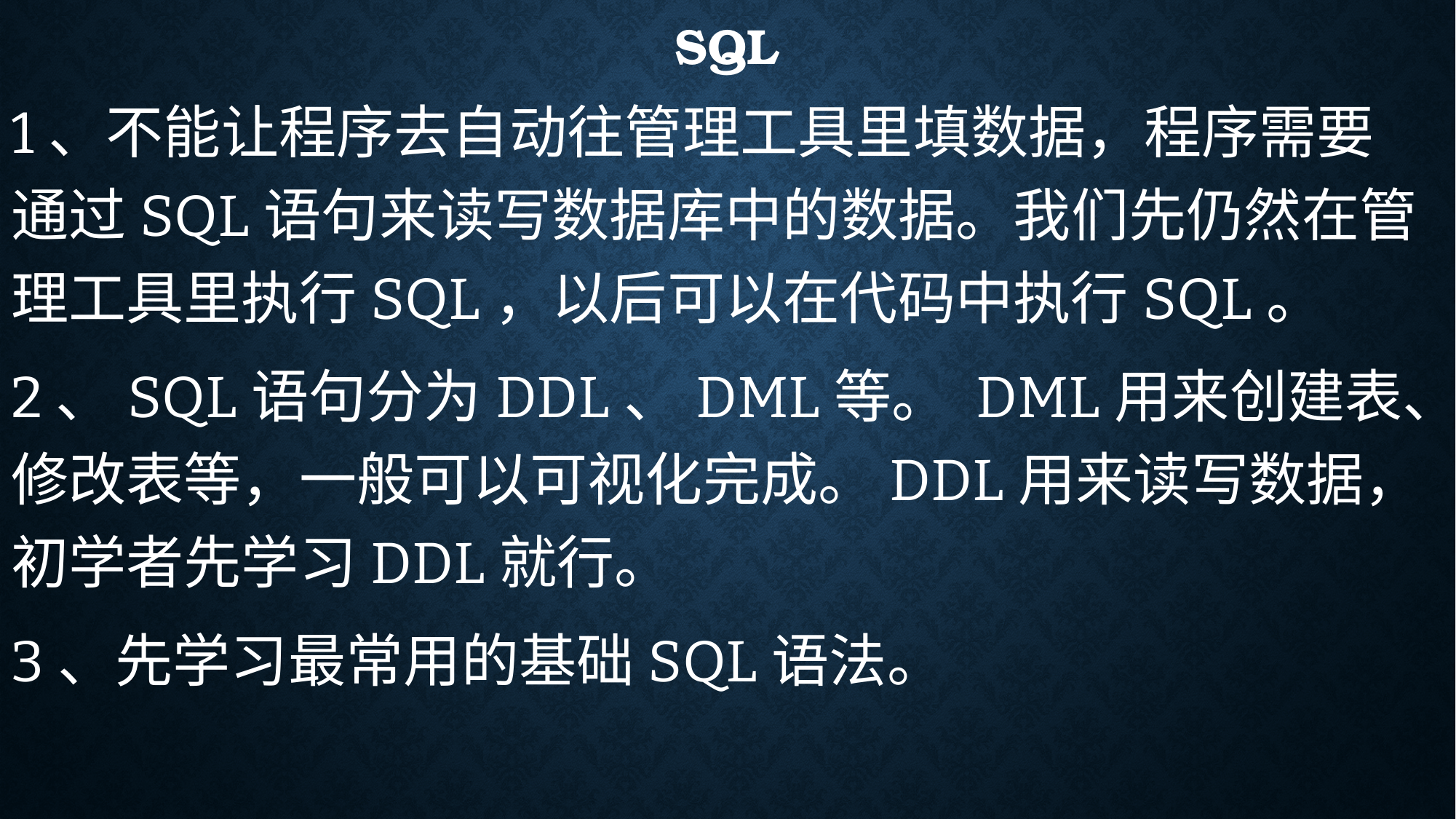

# SQL
1、不能让程序去自动往管理工具里填数据，程序需要通过SQL语句来读写数据库中的数据。我们先仍然在管理工具里执行SQL，以后可以在代码中执行SQL。
2、SQL语句分为DDL、DML等。 DML用来创建表、修改表等，一般可以可视化完成。DDL用来读写数据，初学者先学习DDL就行。
3、先学习最常用的基础SQL语法。